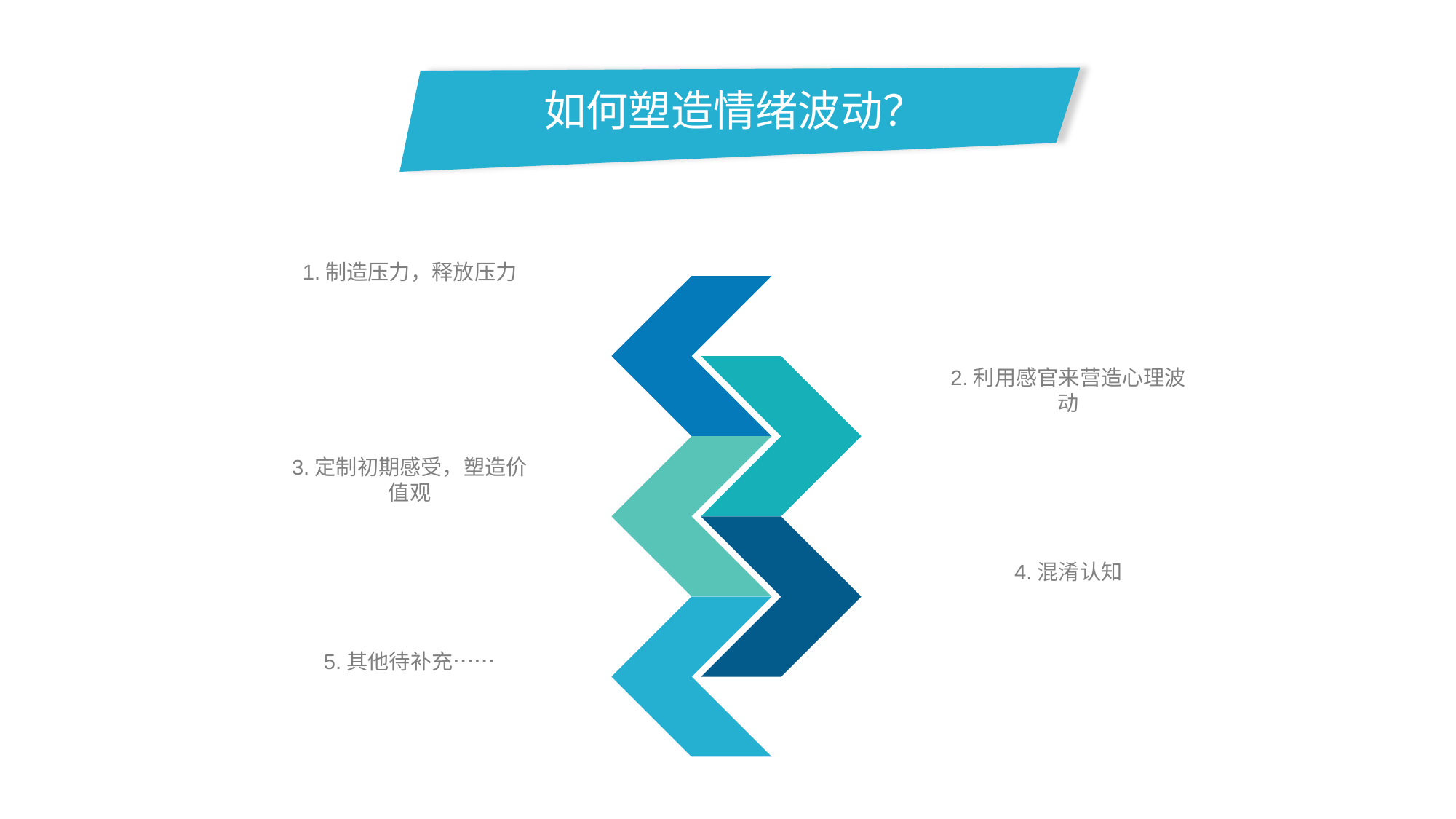

如何塑造情绪波动？
1.制造压力，释放压力

2.利用感官来营造心理波动
3.定制初期感受，塑造价值观
4.混淆认知
5.其他待补充……